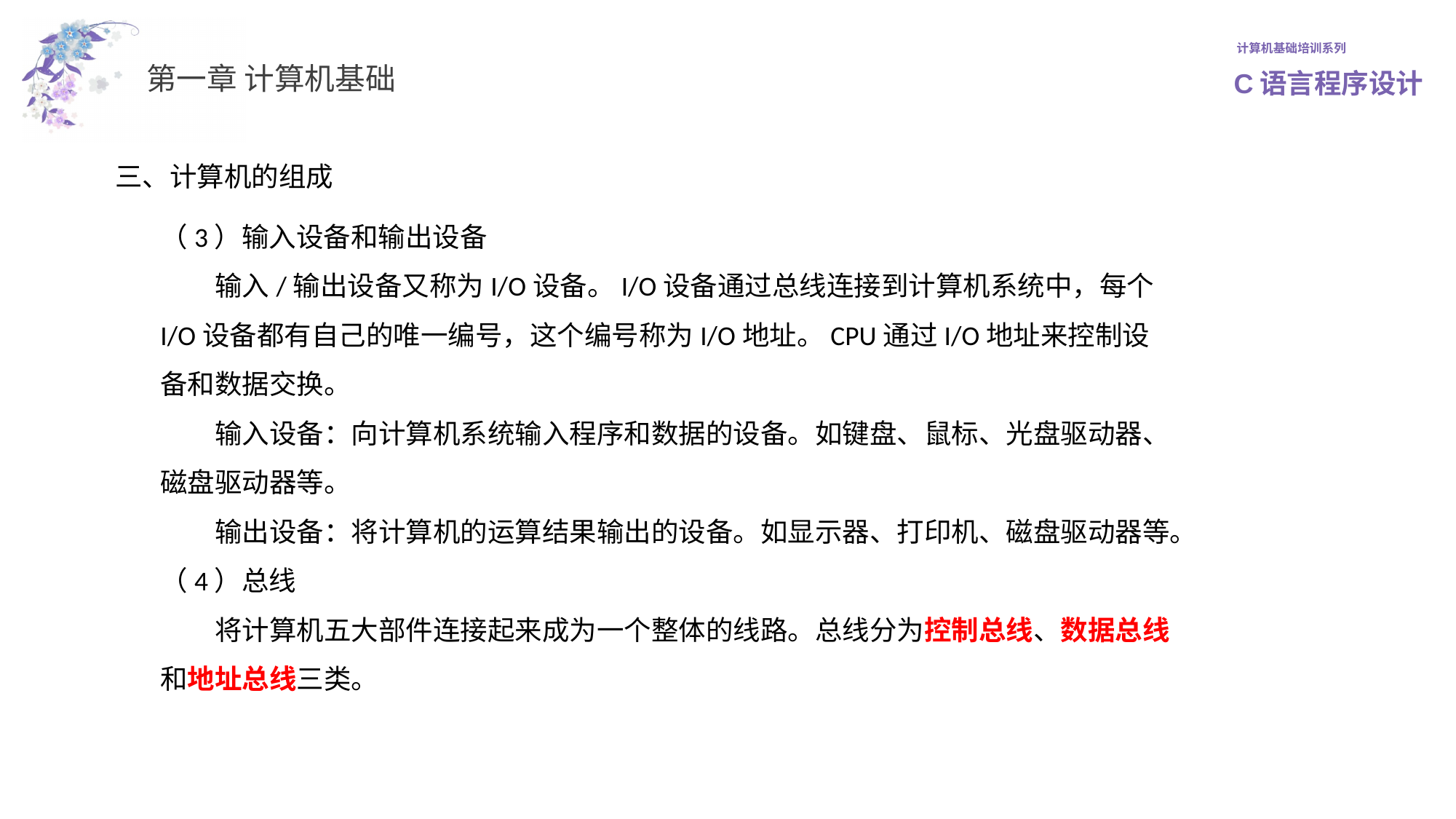

# 第一章 计算机基础
三、计算机的组成
（3）输入设备和输出设备
输入/输出设备又称为I/O设备。I/O设备通过总线连接到计算机系统中，每个I/O设备都有自己的唯一编号，这个编号称为I/O地址。CPU通过I/O地址来控制设备和数据交换。
输入设备：向计算机系统输入程序和数据的设备。如键盘、鼠标、光盘驱动器、磁盘驱动器等。
输出设备：将计算机的运算结果输出的设备。如显示器、打印机、磁盘驱动器等。
（4）总线
将计算机五大部件连接起来成为一个整体的线路。总线分为控制总线、数据总线和地址总线三类。